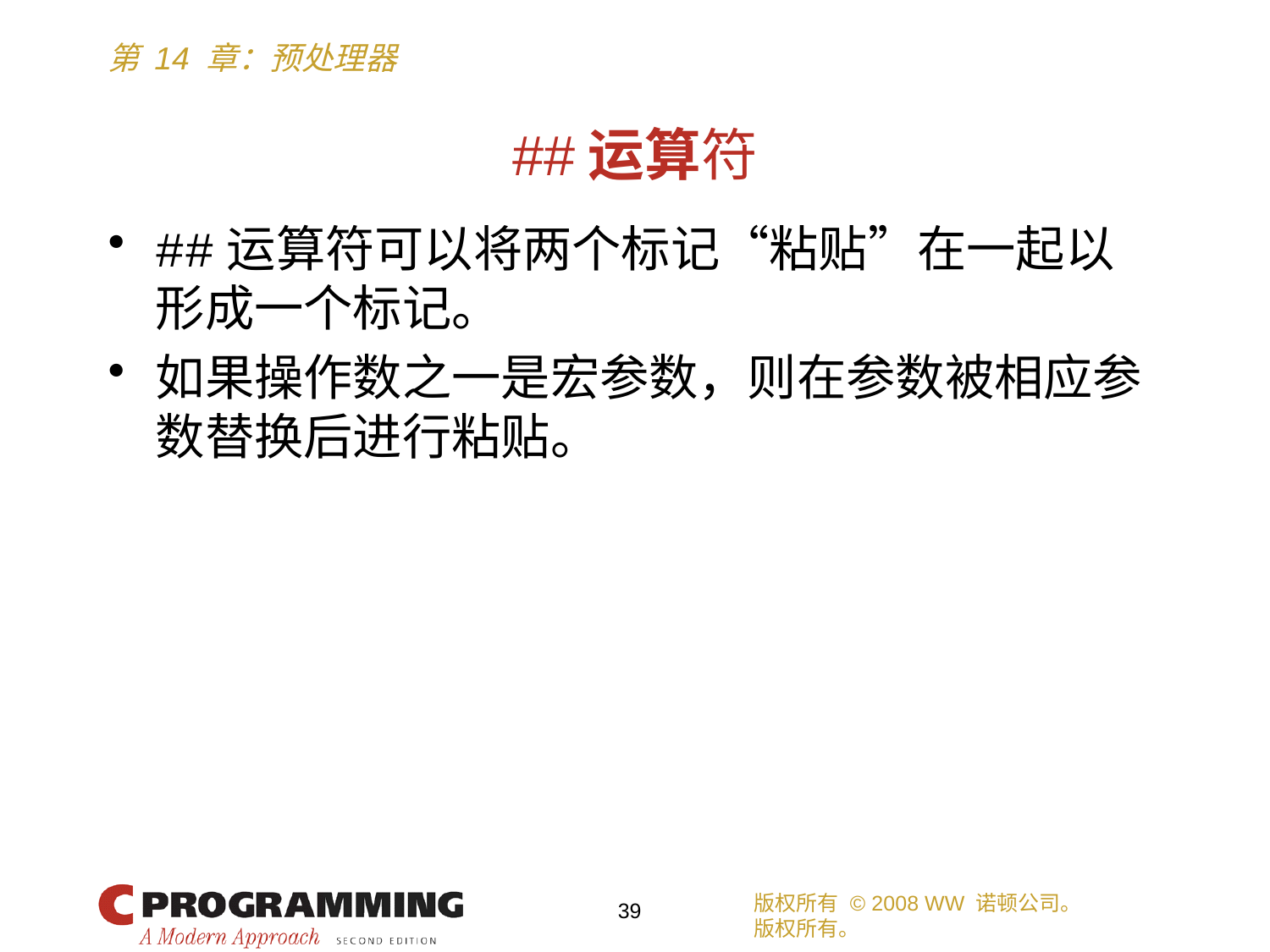

# ##运算符
##运算符可以将两个标记“粘贴”在一起以形成一个标记。
如果操作数之一是宏参数，则在参数被相应参数替换后进行粘贴。
版权所有 © 2008 WW 诺顿公司。
版权所有。
39